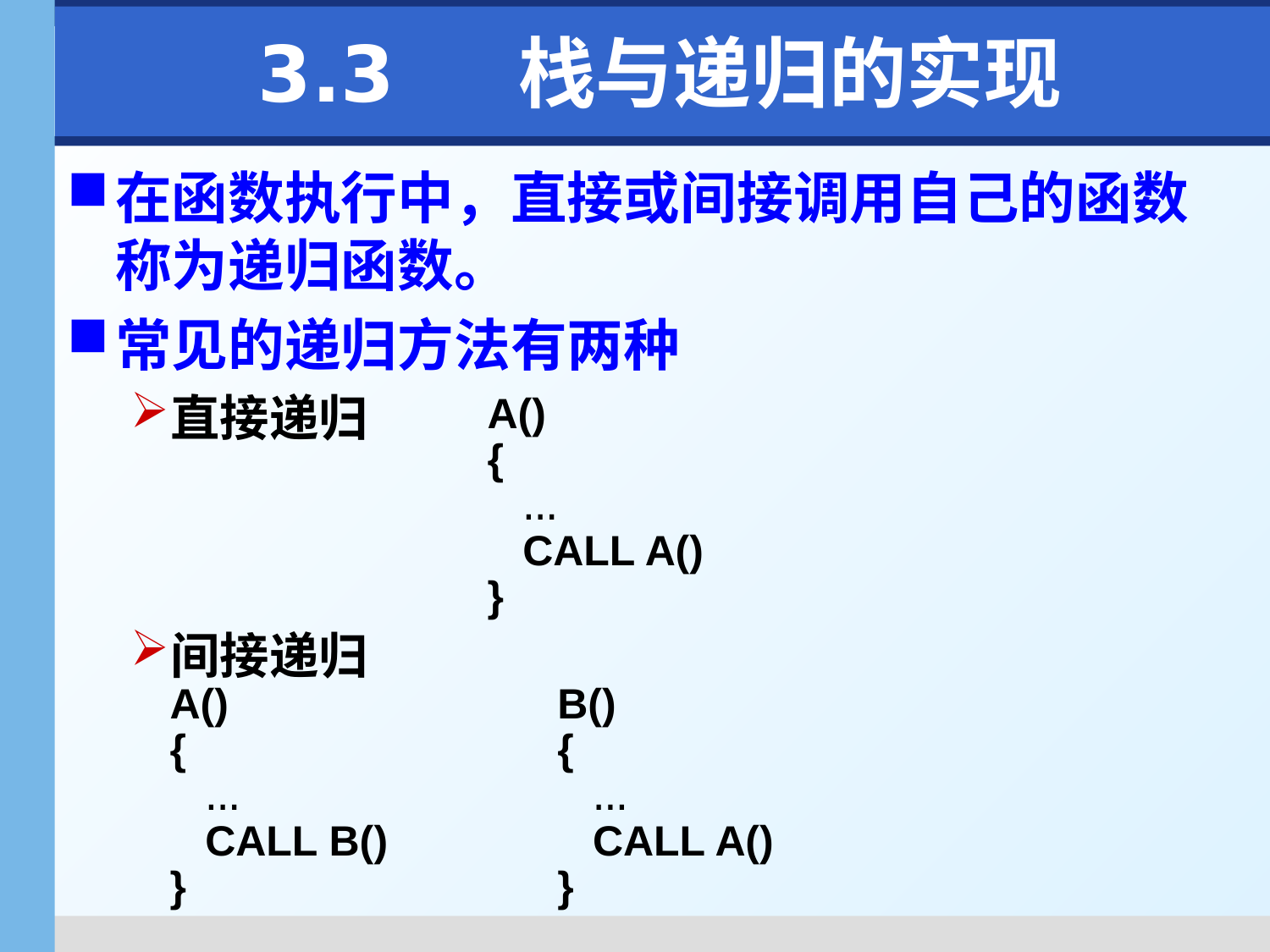

# 3.3 　栈与递归的实现
在函数执行中，直接或间接调用自己的函数称为递归函数。
常见的递归方法有两种
直接递归

间接递归
A()
{
   …
   CALL A()
}
A()
{
   …
   CALL B()
}
B()
{
   …
   CALL A()
}